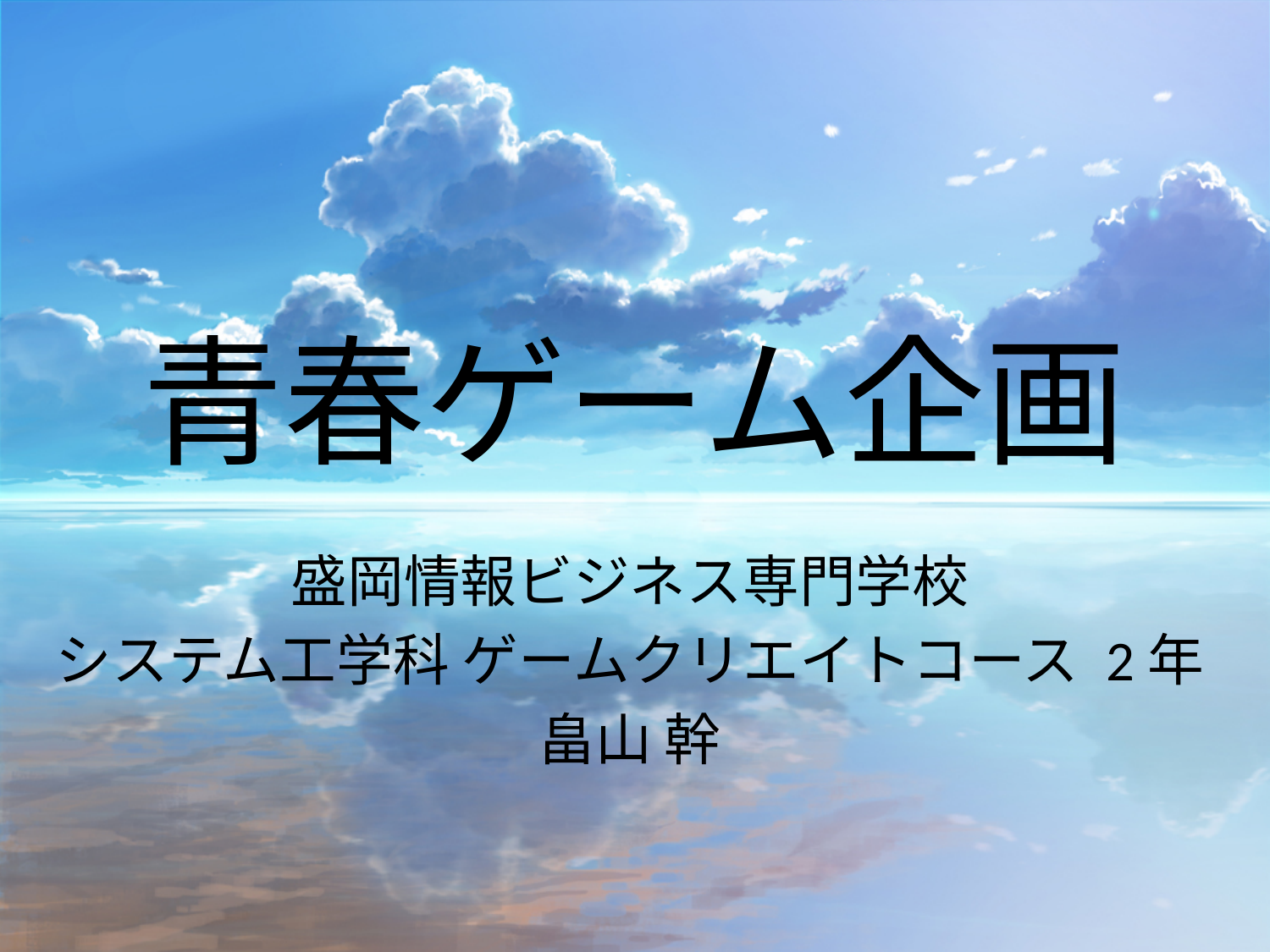

# 青春ゲーム企画
盛岡情報ビジネス専門学校
システム工学科 ゲームクリエイトコース 2年
畠山 幹